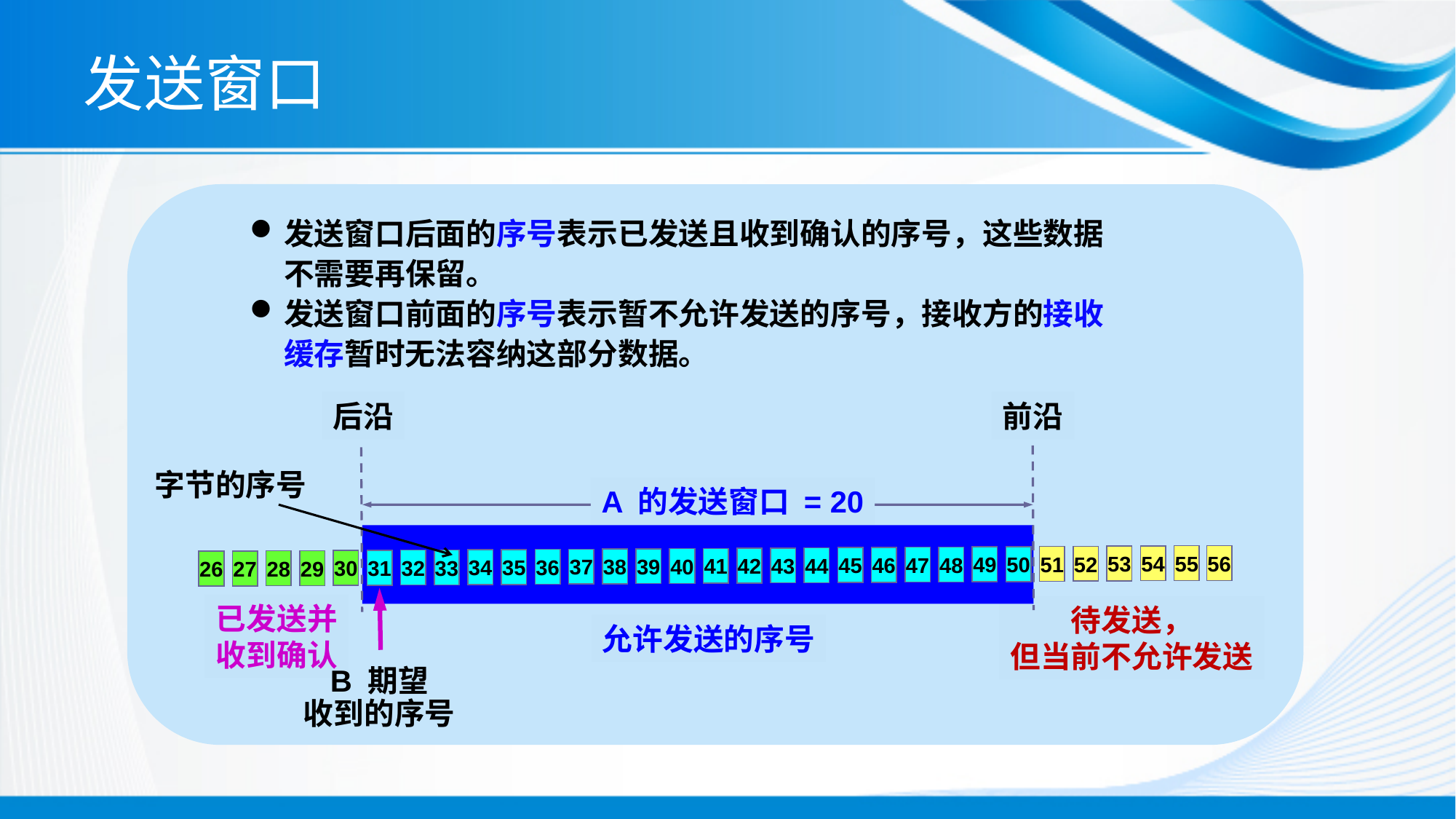

# 发送窗口

发送窗口后面的序号表示已发送且收到确认的序号，这些数据不需要再保留。
发送窗口前面的序号表示暂不允许发送的序号，接收方的接收缓存暂时无法容纳这部分数据。
后沿
前沿

字节的序号
A 的发送窗口 = 20

55
56
54
53
52
51
50
49
48
47
46
45
44
43
42
41
40
39
38
37
36
35
34
33
32
31
30
29
28
27
26

已发送并
收到确认
待发送，
但当前不允许发送
允许发送的序号
B 期望
收到的序号